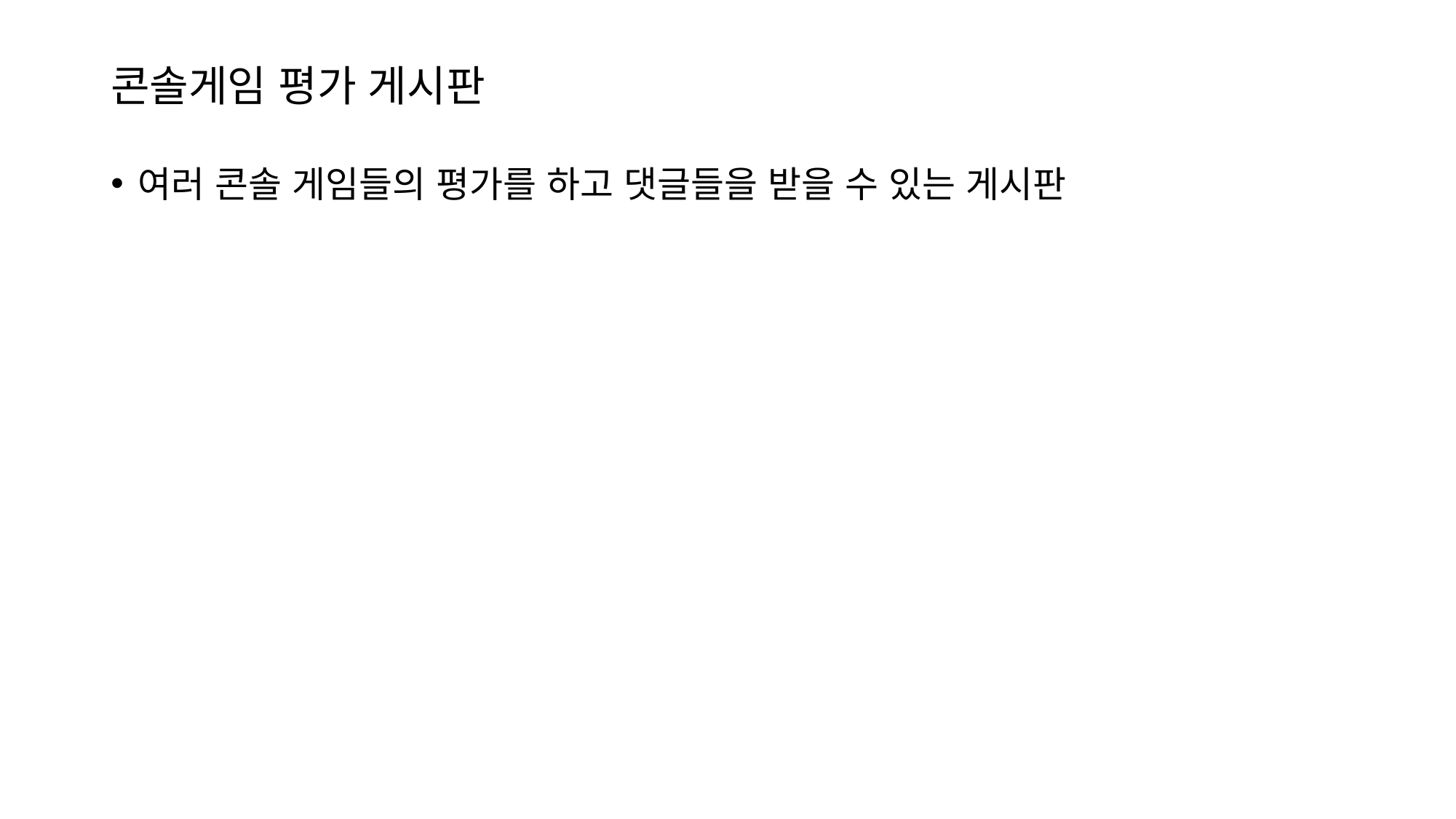

# 콘솔게임 평가 게시판
여러 콘솔 게임들의 평가를 하고 댓글들을 받을 수 있는 게시판